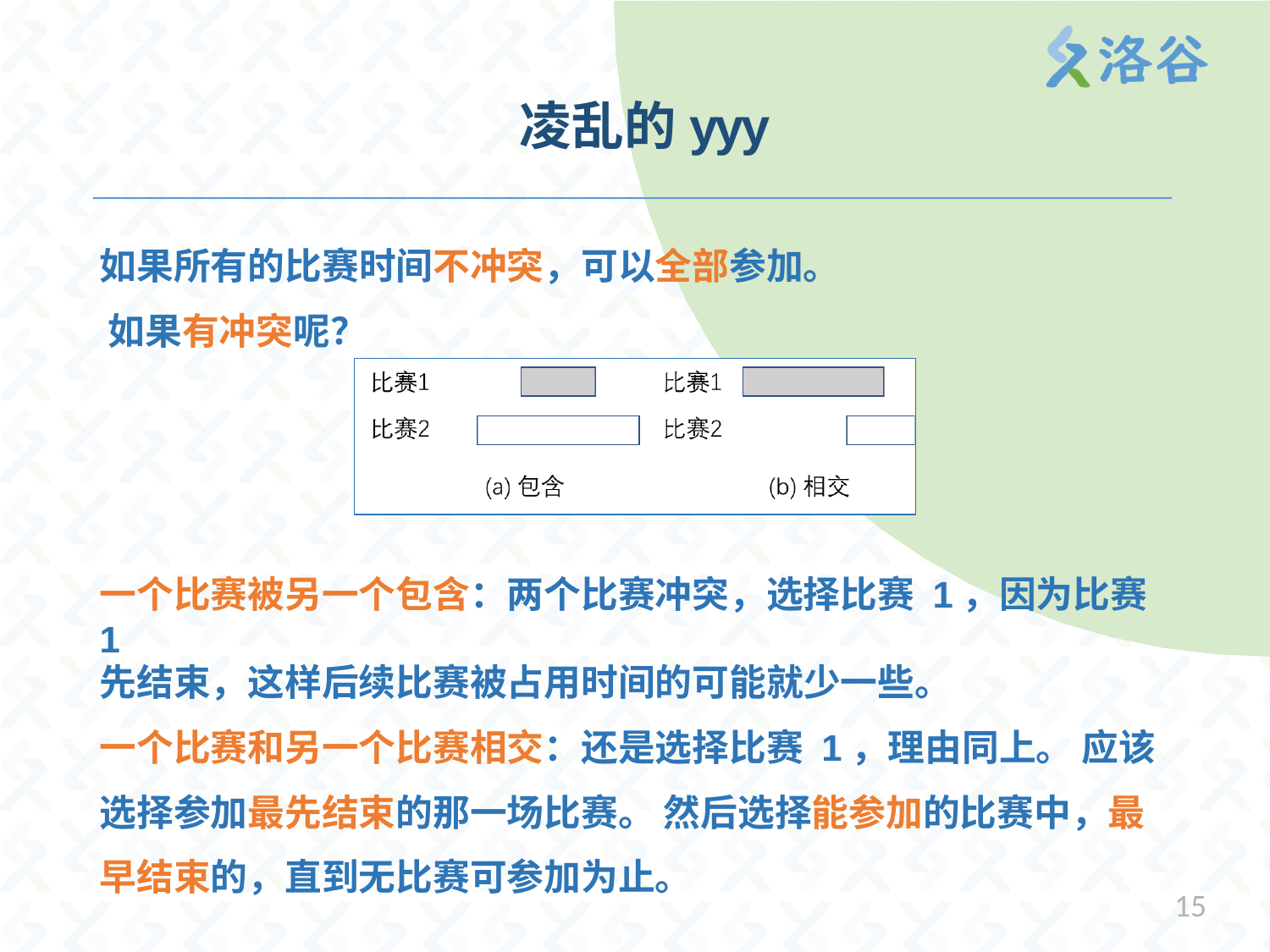

# 凌乱的yyy

如果所有的比赛时间不冲突，可以全部参加。 如果有冲突呢？

一个比赛被另一个包含：两个比赛冲突，选择比赛 1，因为比赛 1
先结束，这样后续比赛被占用时间的可能就少一些。
一个比赛和另一个比赛相交：还是选择比赛 1，理由同上。 应该选择参加最先结束的那一场比赛。 然后选择能参加的比赛中，最早结束的，直到无比赛可参加为止。
15